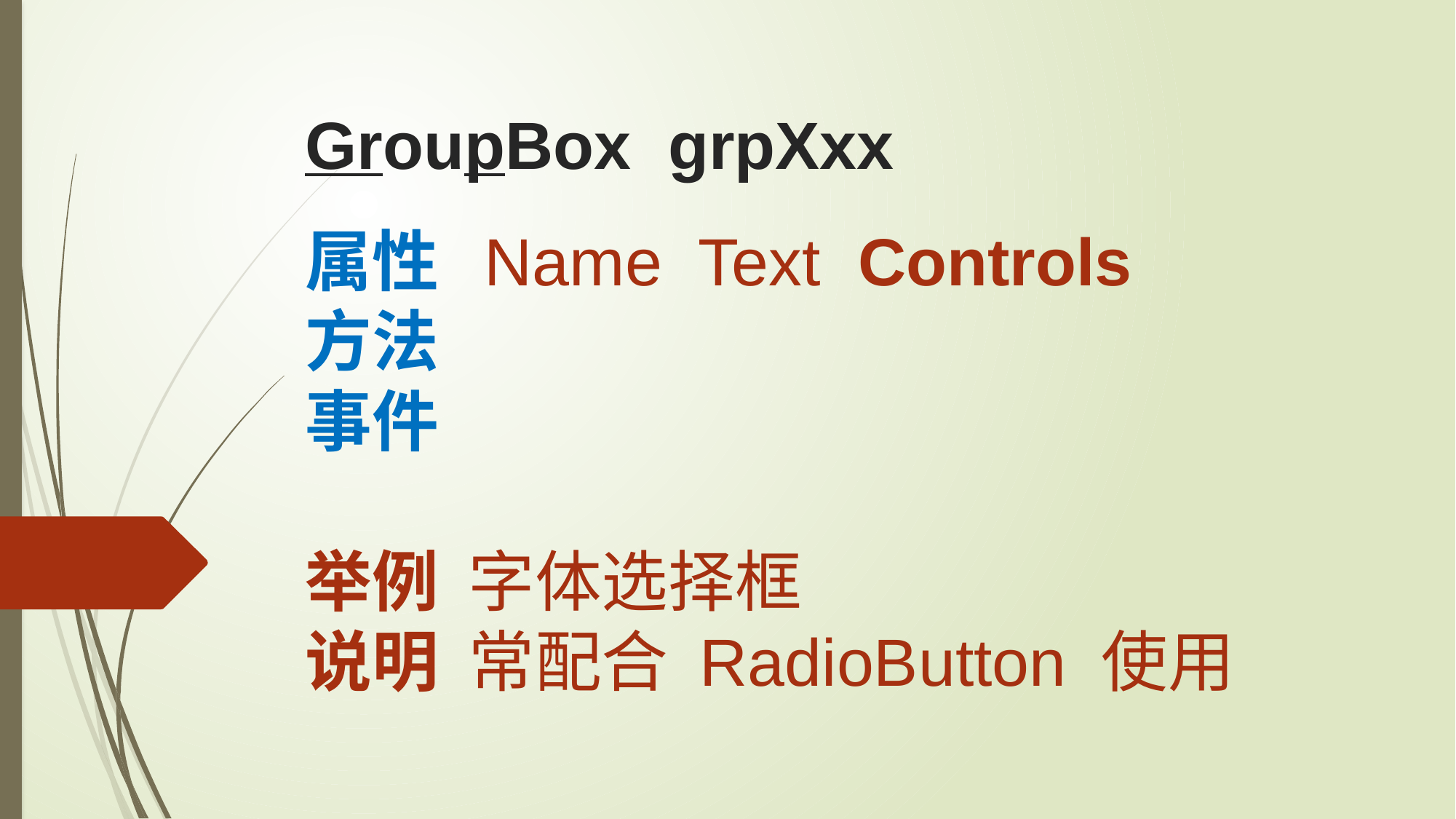

GroupBox  grpXxx

属性  Name  Text  Controls
方法
事件

举例  字体选择框
说明  常配合 RadioButton 使用